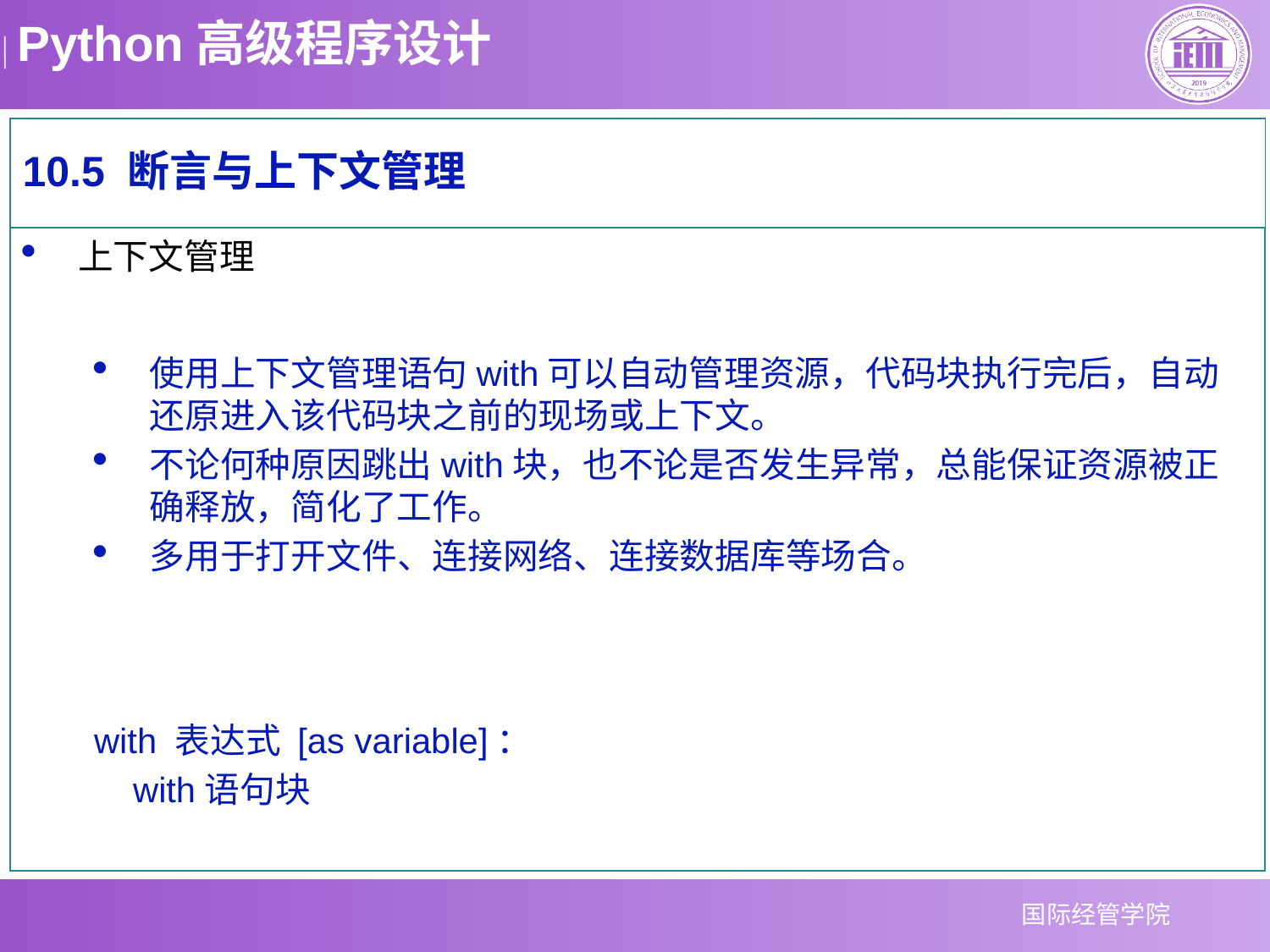

10.5 断言与上下文管理
上下文管理

使用上下文管理语句with可以自动管理资源，代码块执行完后，自动还原进入该代码块之前的现场或上下文。
不论何种原因跳出with块，也不论是否发生异常，总能保证资源被正确释放，简化了工作。
多用于打开文件、连接网络、连接数据库等场合。

with 表达式 [as variable]：
    with语句块